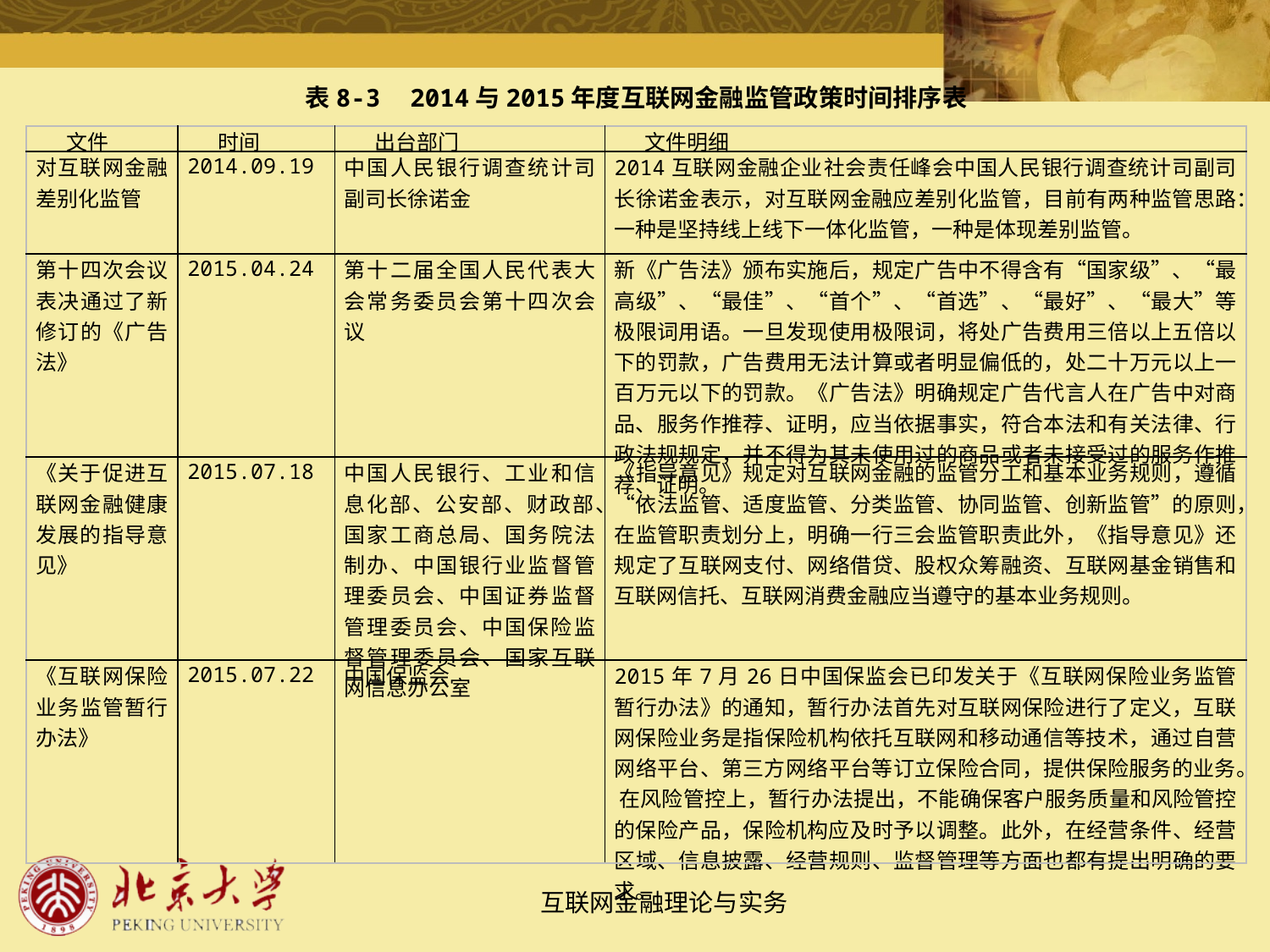

表8-3  2014与2015年度互联网金融监管政策时间排序表

| 文件 | 时间 | 出台部门 | 文件明细 |
| --- | --- | --- | --- |
| 对互联网金融差别化监管 | 2014.09.19 | 中国人民银行调查统计司副司长徐诺金 | 2014互联网金融企业社会责任峰会中国人民银行调查统计司副司长徐诺金表示，对互联网金融应差别化监管，目前有两种监管思路：一种是坚持线上线下一体化监管，一种是体现差别监管。 |
| 第十四次会议表决通过了新修订的《广告法》 | 2015.04.24 | 第十二届全国人民代表大会常务委员会第十四次会议 | 新《广告法》颁布实施后，规定广告中不得含有“国家级”、“最高级”、“最佳”、“首个”、“首选”、“最好”、“最大”等极限词用语。一旦发现使用极限词，将处广告费用三倍以上五倍以下的罚款，广告费用无法计算或者明显偏低的，处二十万元以上一百万元以下的罚款。《广告法》明确规定广告代言人在广告中对商品、服务作推荐、证明，应当依据事实，符合本法和有关法律、行政法规规定，并不得为其未使用过的商品或者未接受过的服务作推荐、证明。 |
| 《关于促进互联网金融健康发展的指导意见》 | 2015.07.18 | 中国人民银行、工业和信息化部、公安部、财政部、国家工商总局、国务院法制办、中国银行业监督管理委员会、中国证券监督管理委员会、中国保险监督管理委员会、国家互联网信息办公室 | 《指导意见》规定对互联网金融的监管分工和基本业务规则，遵循“依法监管、适度监管、分类监管、协同监管、创新监管”的原则，在监管职责划分上，明确一行三会监管职责此外，《指导意见》还规定了互联网支付、网络借贷、股权众筹融资、互联网基金销售和互联网信托、互联网消费金融应当遵守的基本业务规则。 |
| 《互联网保险业务监管暂行办法》 | 2015.07.22 | 中国保监会 | 2015年7月26日中国保监会已印发关于《互联网保险业务监管暂行办法》的通知，暂行办法首先对互联网保险进行了定义，互联网保险业务是指保险机构依托互联网和移动通信等技术，通过自营网络平台、第三方网络平台等订立保险合同，提供保险服务的业务。 在风险管控上，暂行办法提出，不能确保客户服务质量和风险管控的保险产品，保险机构应及时予以调整。此外，在经营条件、经营区域、信息披露、经营规则、监督管理等方面也都有提出明确的要求。 |